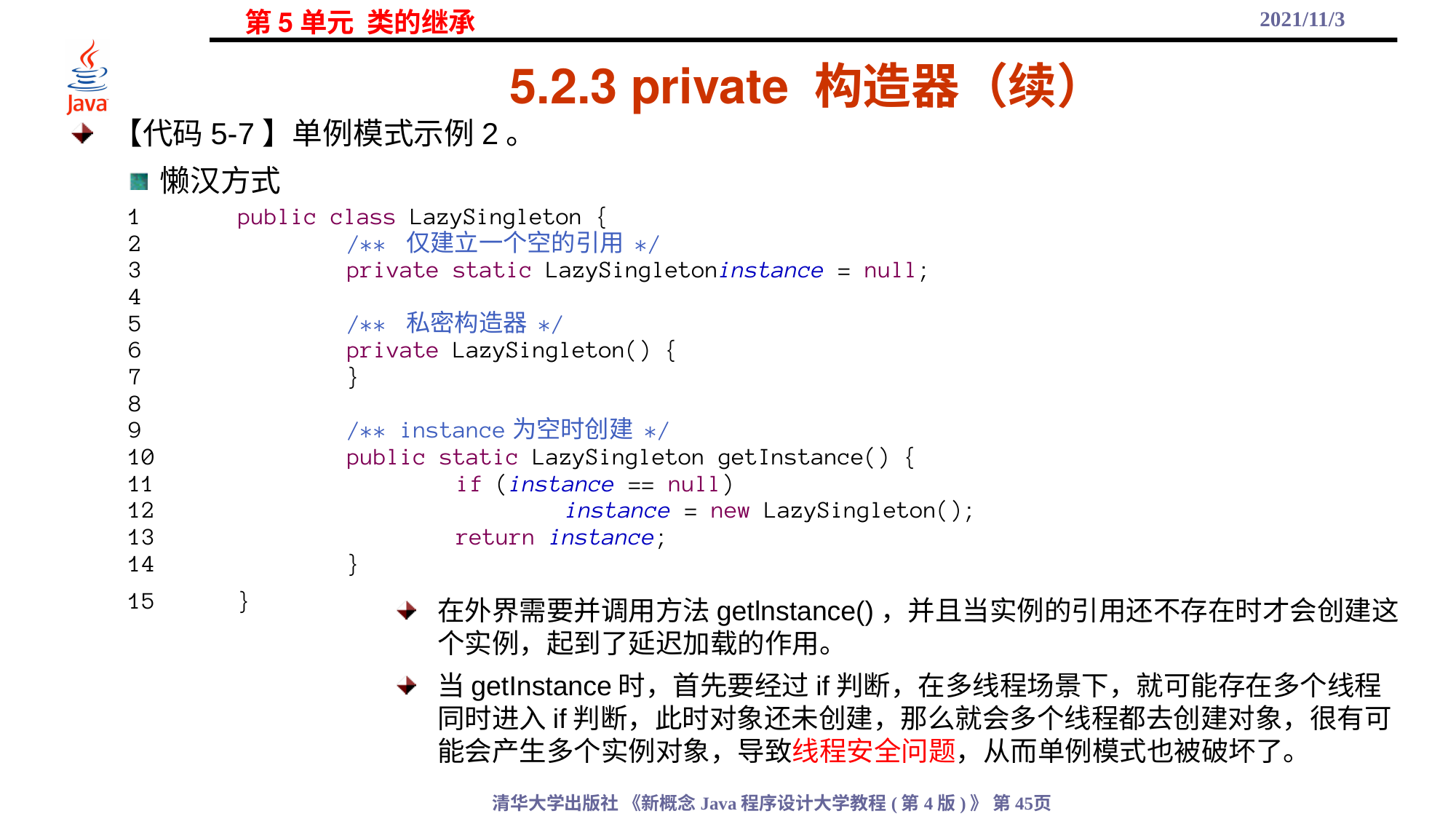

2021/11/3
# 5.2.3 private 构造器（续）
【代码5-7】单例模式示例2。
懒汉方式
1	public class LazySingleton {
2		/** 仅建立一个空的引用 */
3		private static LazySingletoninstance = null;
4
5		/** 私密构造器 */
6		private LazySingleton() {
7		}
8
9		/** instance为空时创建 */
10		public static LazySingleton getInstance() {
11			if (instance == null)
12				instance = new LazySingleton();
13			return instance;
14		}
15	}
在外界需要并调用方法getlnstance()，并且当实例的引用还不存在时才会创建这个实例，起到了延迟加载的作用。
当getInstance时，首先要经过if判断，在多线程场景下，就可能存在多个线程同时进入if判断，此时对象还未创建，那么就会多个线程都去创建对象，很有可能会产生多个实例对象，导致线程安全问题，从而单例模式也被破坏了。